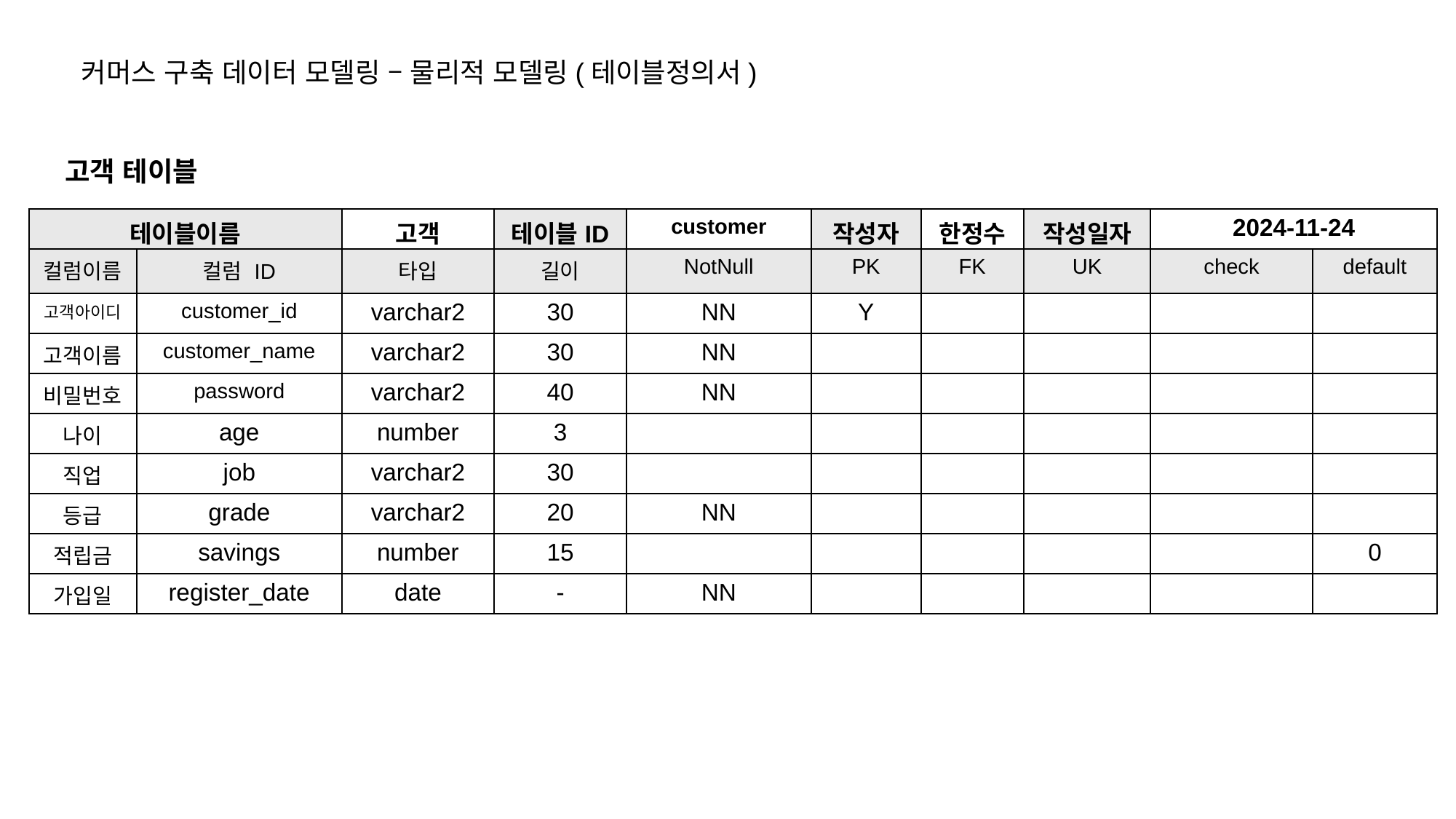

커머스 구축 데이터 모델링 – 물리적 모델링(테이블정의서)
고객 테이블
| 테이블이름 |  | 고객 | 테이블ID | customer | 작성자 | 한정수 | 작성일자 | 2024-11-24 |  |
| --- | --- | --- | --- | --- | --- | --- | --- | --- | --- |
| 컬럼이름 | 컬럼 ID | 타입 | 길이 | NotNull | PK | FK | UK | check | default |
| 고객아이디 | customer\_id | varchar2 | 30 | NN | Y |  |  |  |  |
| 고객이름 | customer\_name | varchar2 | 30 | NN |  |  |  |  |  |
| 비밀번호 | password | varchar2 | 40 | NN |  |  |  |  |  |
| 나이 | age | number | 3 |  |  |  |  |  |  |
| 직업 | job | varchar2 | 30 |  |  |  |  |  |  |
| 등급 | grade | varchar2 | 20 | NN |  |  |  |  |  |
| 적립금 | savings | number | 15 |  |  |  |  |  | 0 |
| 가입일 | register\_date | date | - | NN |  |  |  |  |  |